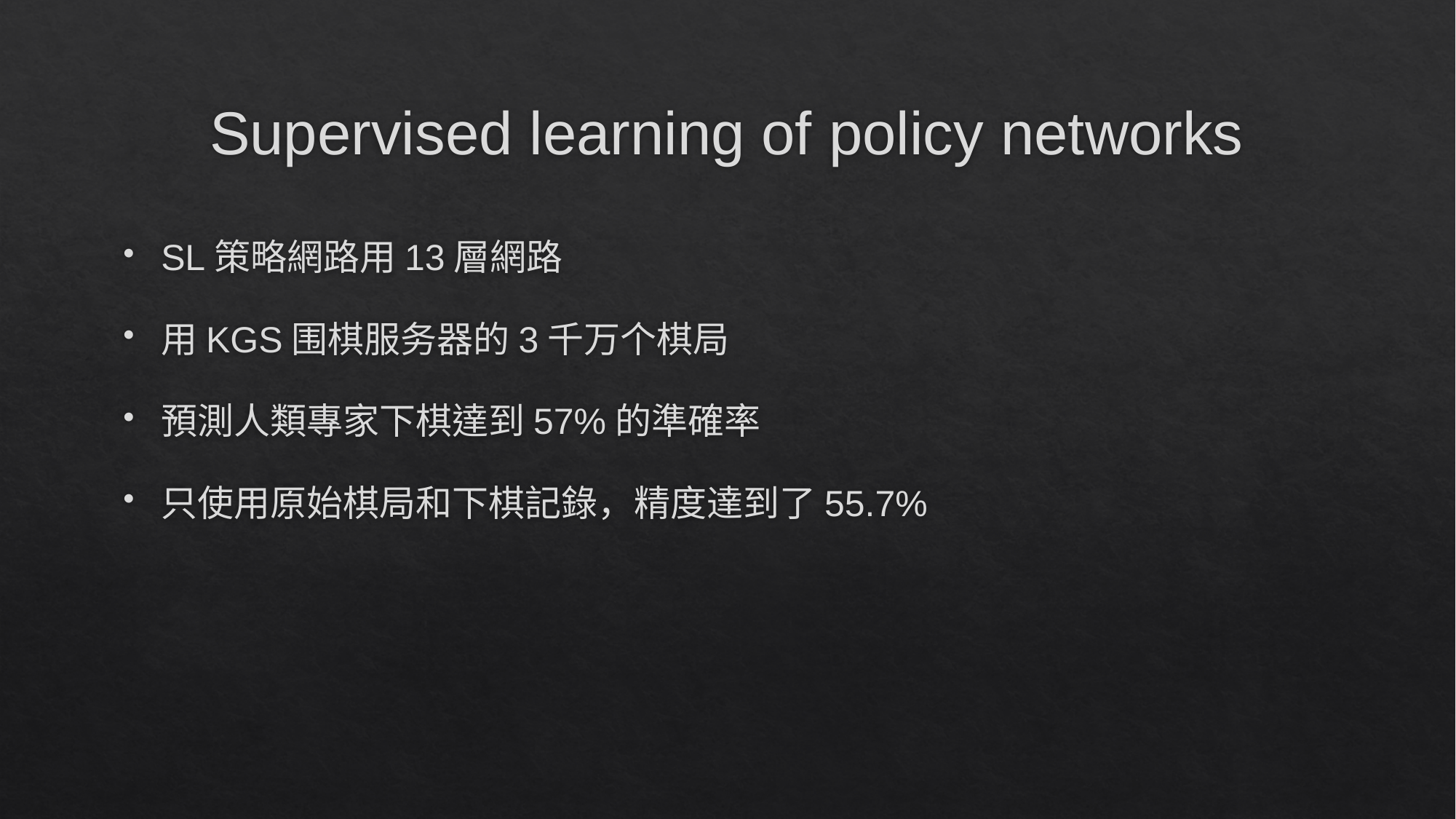

# Supervised learning of policy networks
SL策略網路用13層網路
用KGS围棋服务器的3千万个棋局
預測人類專家下棋達到57%的準確率
只使用原始棋局和下棋記錄，精度達到了55.7%